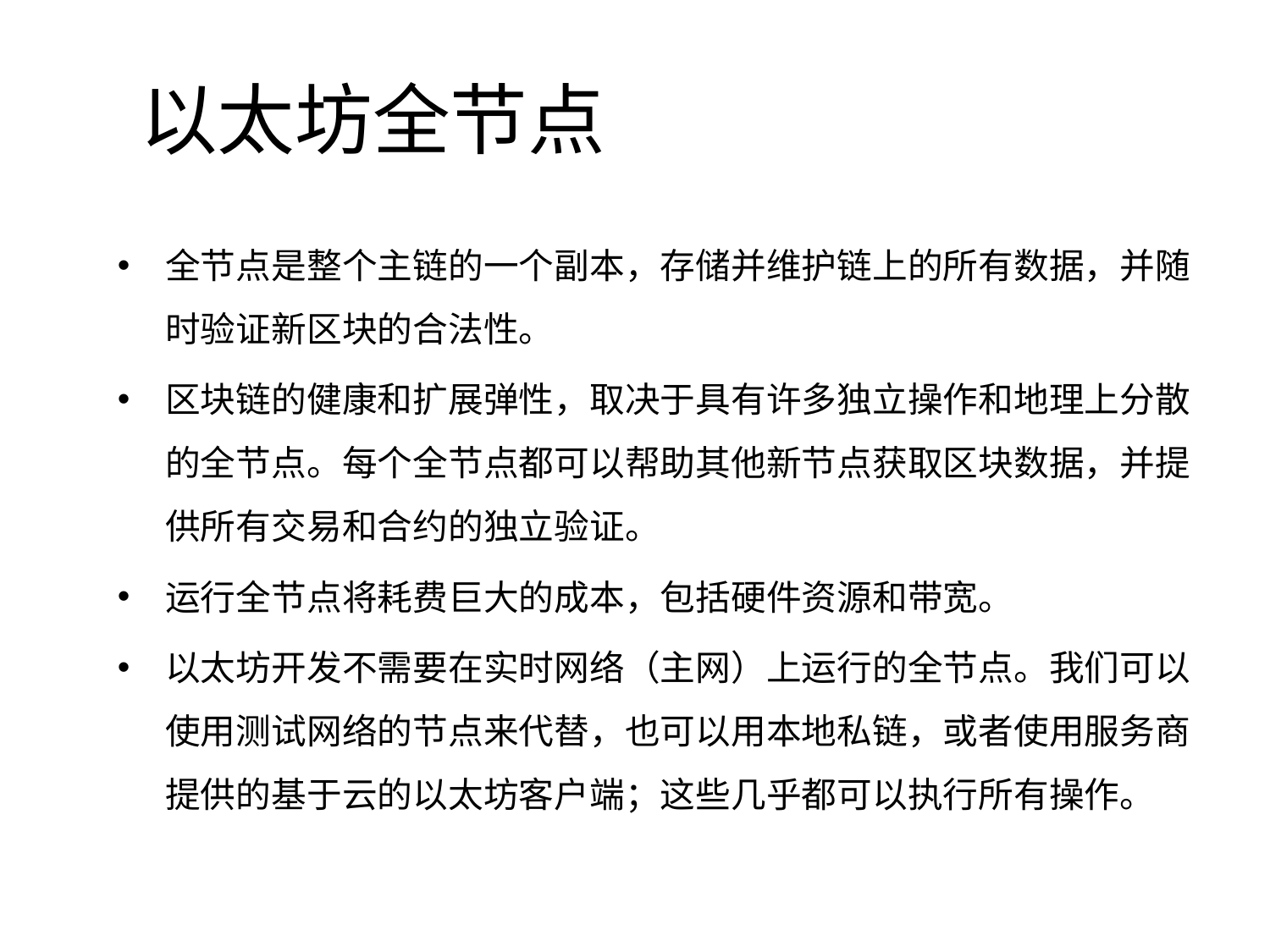

# 以太坊全节点
全节点是整个主链的一个副本，存储并维护链上的所有数据，并随时验证新区块的合法性。
区块链的健康和扩展弹性，取决于具有许多独立操作和地理上分散的全节点。每个全节点都可以帮助其他新节点获取区块数据，并提供所有交易和合约的独立验证。
运行全节点将耗费巨大的成本，包括硬件资源和带宽。
以太坊开发不需要在实时网络（主网）上运行的全节点。我们可以使用测试网络的节点来代替，也可以用本地私链，或者使用服务商提供的基于云的以太坊客户端；这些几乎都可以执行所有操作。